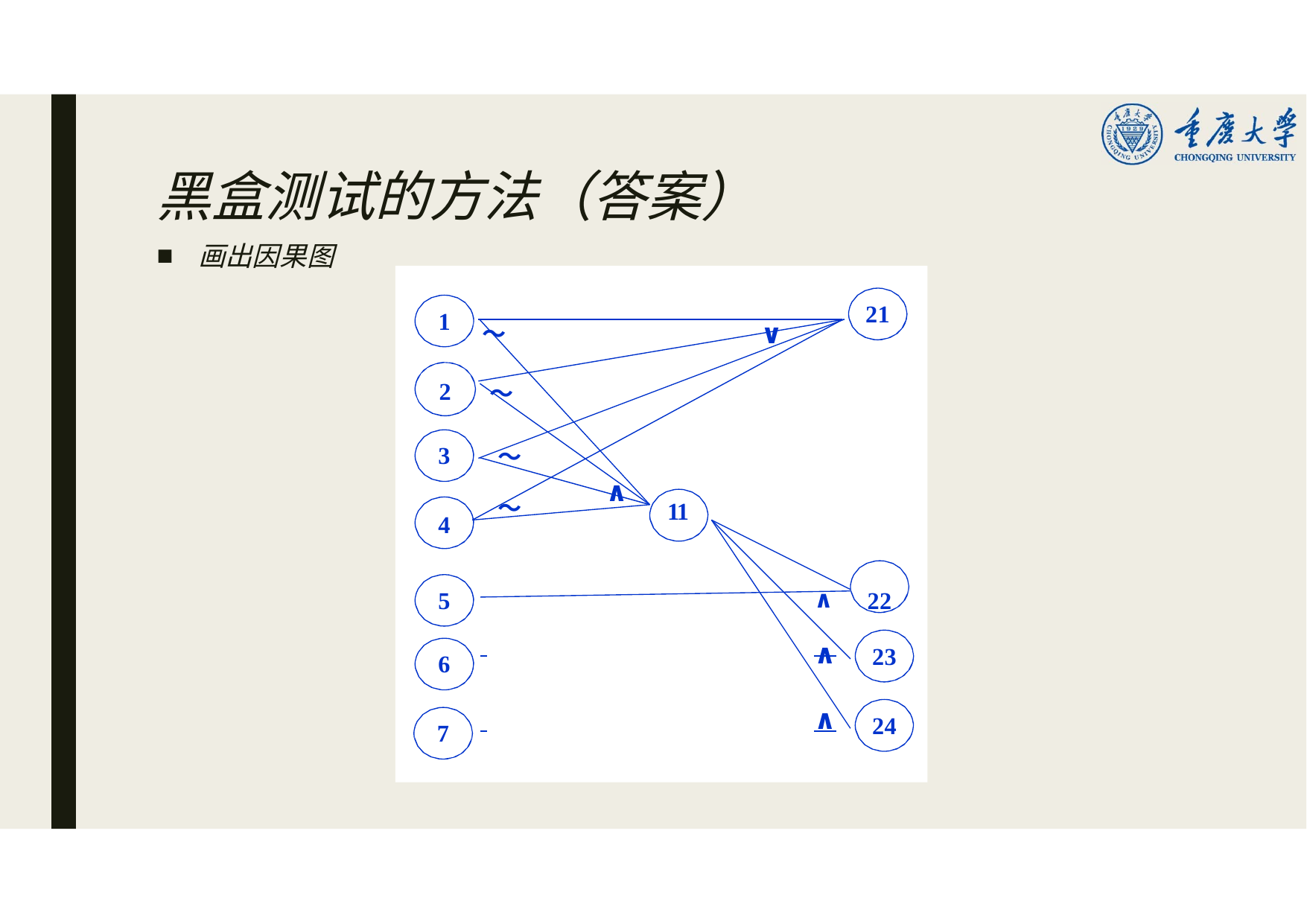

# 黑盒测试的方法（答案）
画出因果图

21
1

2
∨
～

～

3

4
～
～

∧

11

∧	22

5

 	∧

23
6

 	∧

24
7